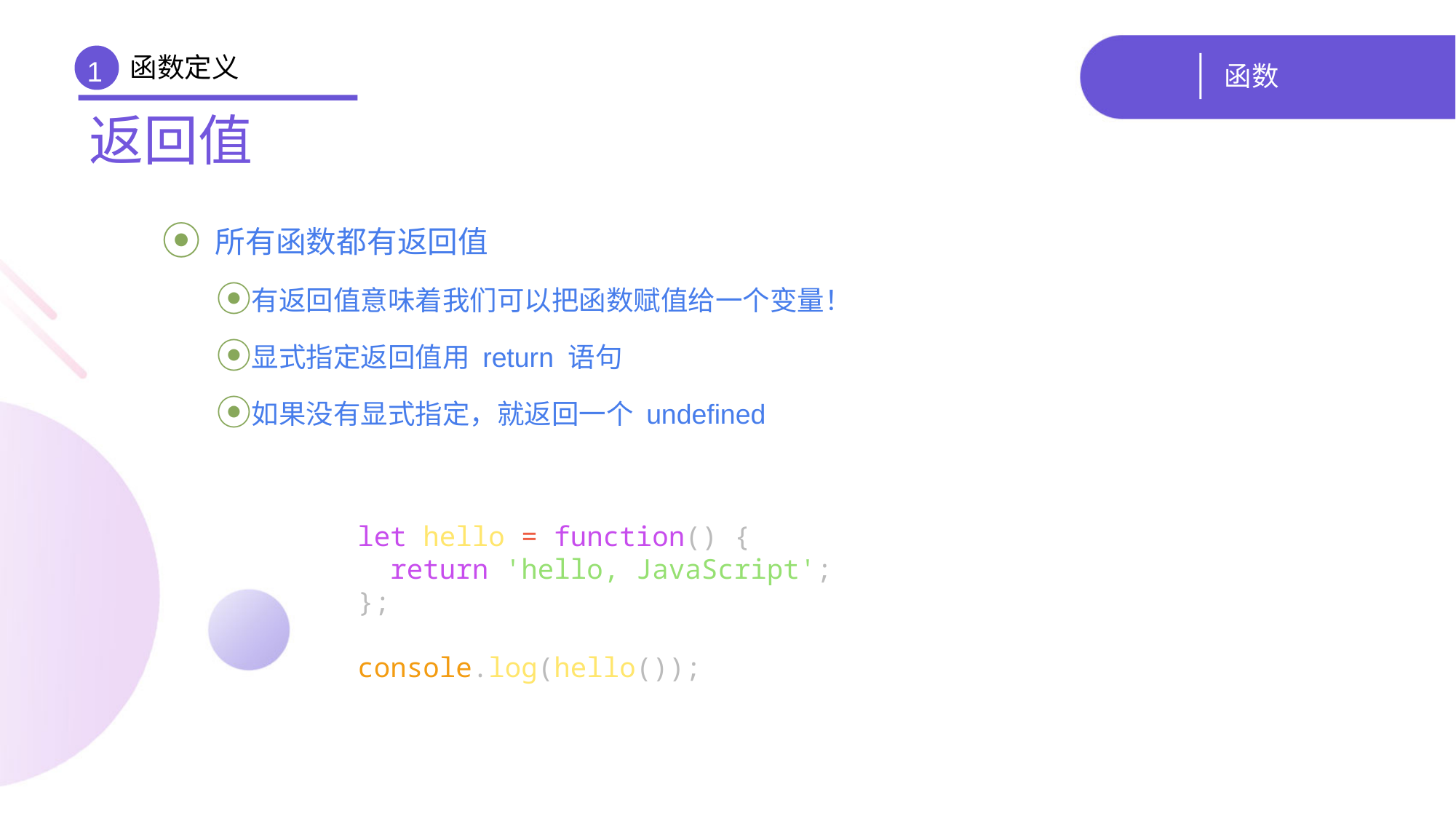

函数定义
# 函数
1
返回值
 所有函数都有返回值
有返回值意味着我们可以把函数赋值给一个变量！
显式指定返回值用 return 语句
如果没有显式指定，就返回一个 undefined
let hello = function() {
  return 'hello, JavaScript';
};

console.log(hello());